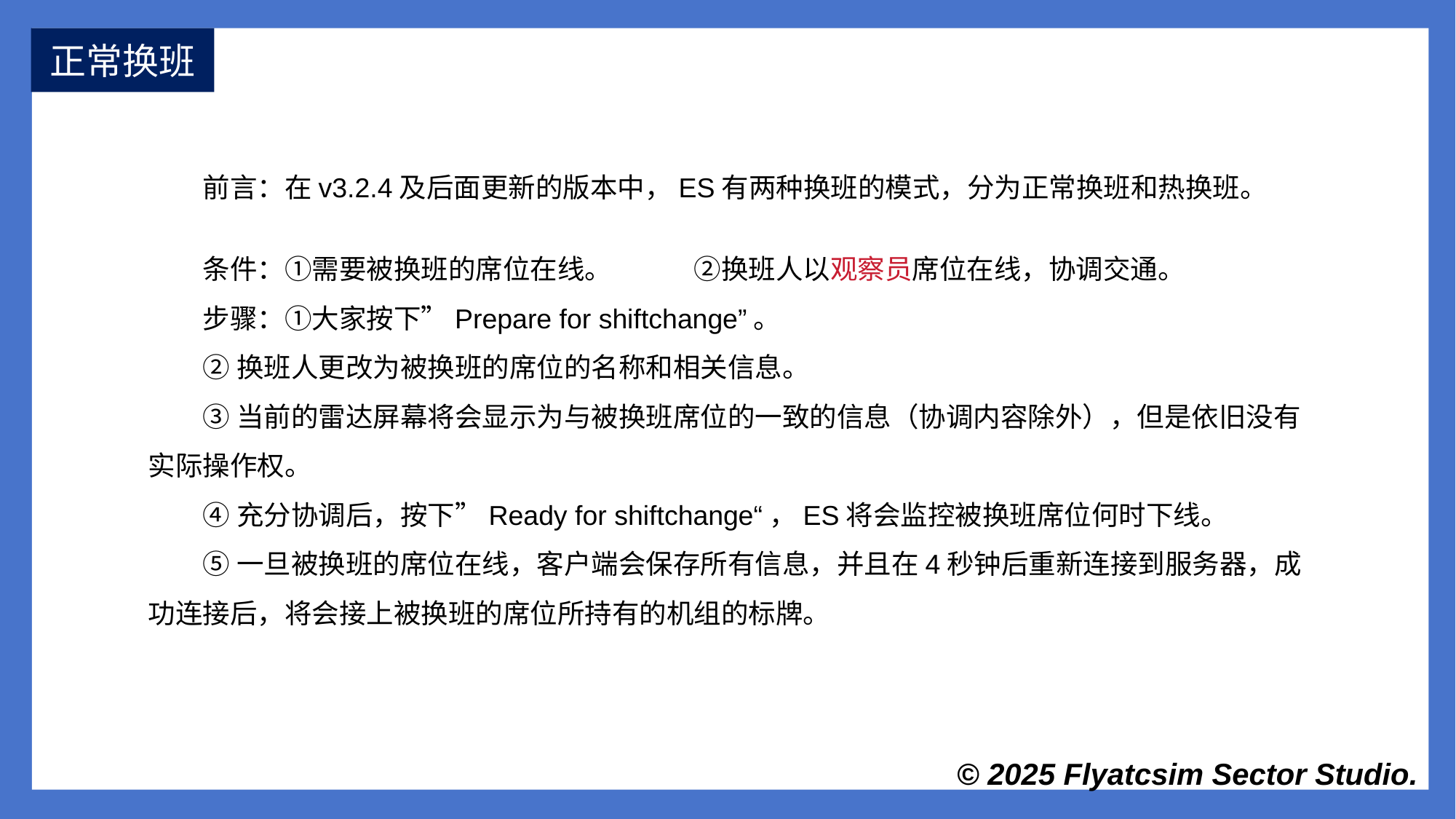

正常换班
前言：在v3.2.4及后面更新的版本中，ES有两种换班的模式，分为正常换班和热换班。

条件：①需要被换班的席位在线。	②换班人以观察员席位在线，协调交通。
步骤：①大家按下”Prepare for shiftchange”。
②换班人更改为被换班的席位的名称和相关信息。
③当前的雷达屏幕将会显示为与被换班席位的一致的信息（协调内容除外），但是依旧没有实际操作权。
④充分协调后，按下”Ready for shiftchange“，ES将会监控被换班席位何时下线。
⑤一旦被换班的席位在线，客户端会保存所有信息，并且在4秒钟后重新连接到服务器，成功连接后，将会接上被换班的席位所持有的机组的标牌。